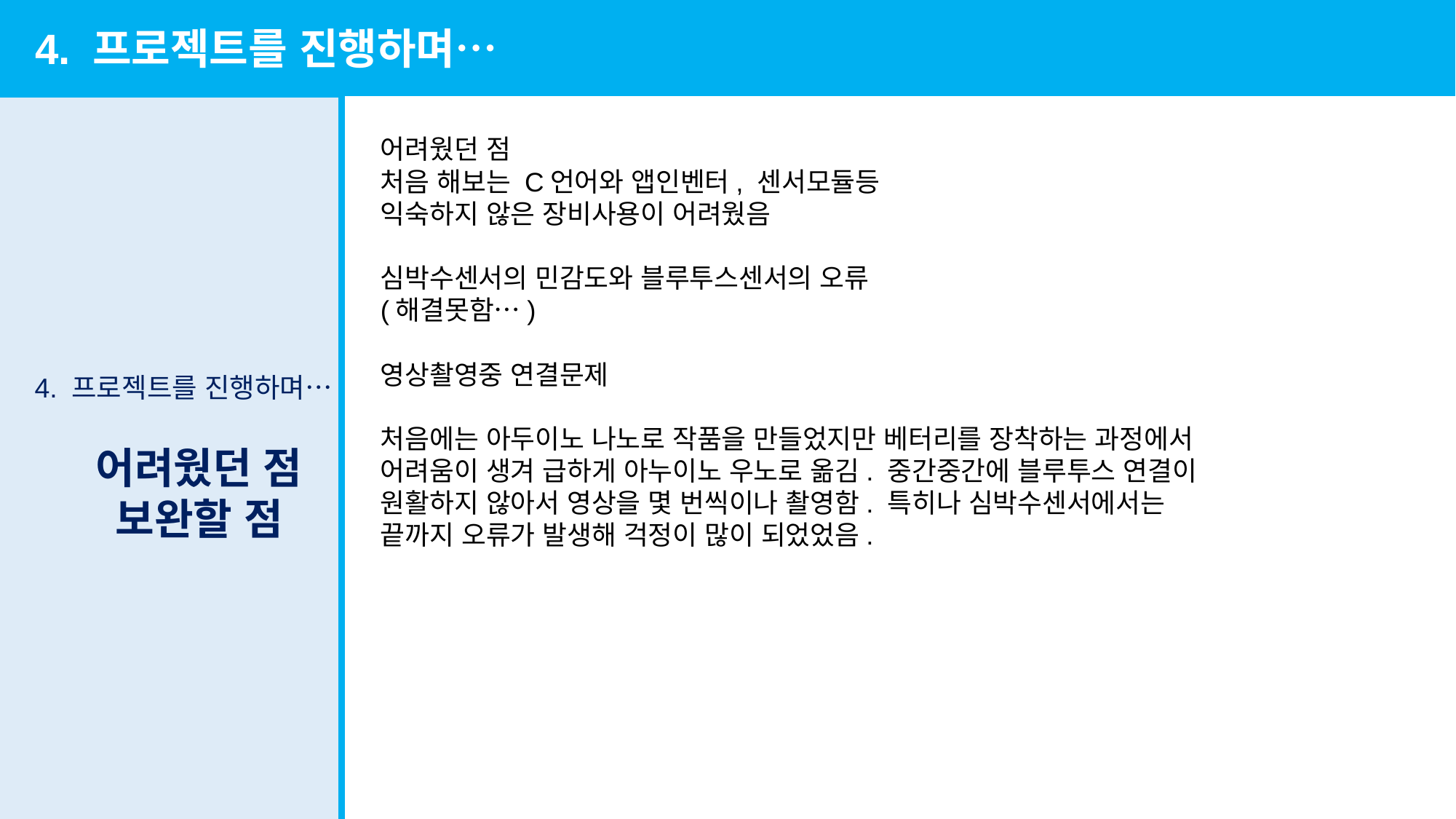

4. 프로젝트를 진행하며…

어려웠던 점
처음 해보는 C언어와 앱인벤터, 센서모듈등
익숙하지 않은 장비사용이 어려웠음
심박수센서의 민감도와 블루투스센서의 오류
(해결못함…)
영상촬영중 연결문제

처음에는 아두이노 나노로 작품을 만들었지만 베터리를 장착하는 과정에서 어려움이 생겨 급하게 아누이노 우노로 옮김. 중간중간에 블루투스 연결이 원활하지 않아서 영상을 몇 번씩이나 촬영함. 특히나 심박수센서에서는 끝까지 오류가 발생해 걱정이 많이 되었었음.

4. 프로젝트를 진행하며…
어려웠던 점
보완할 점